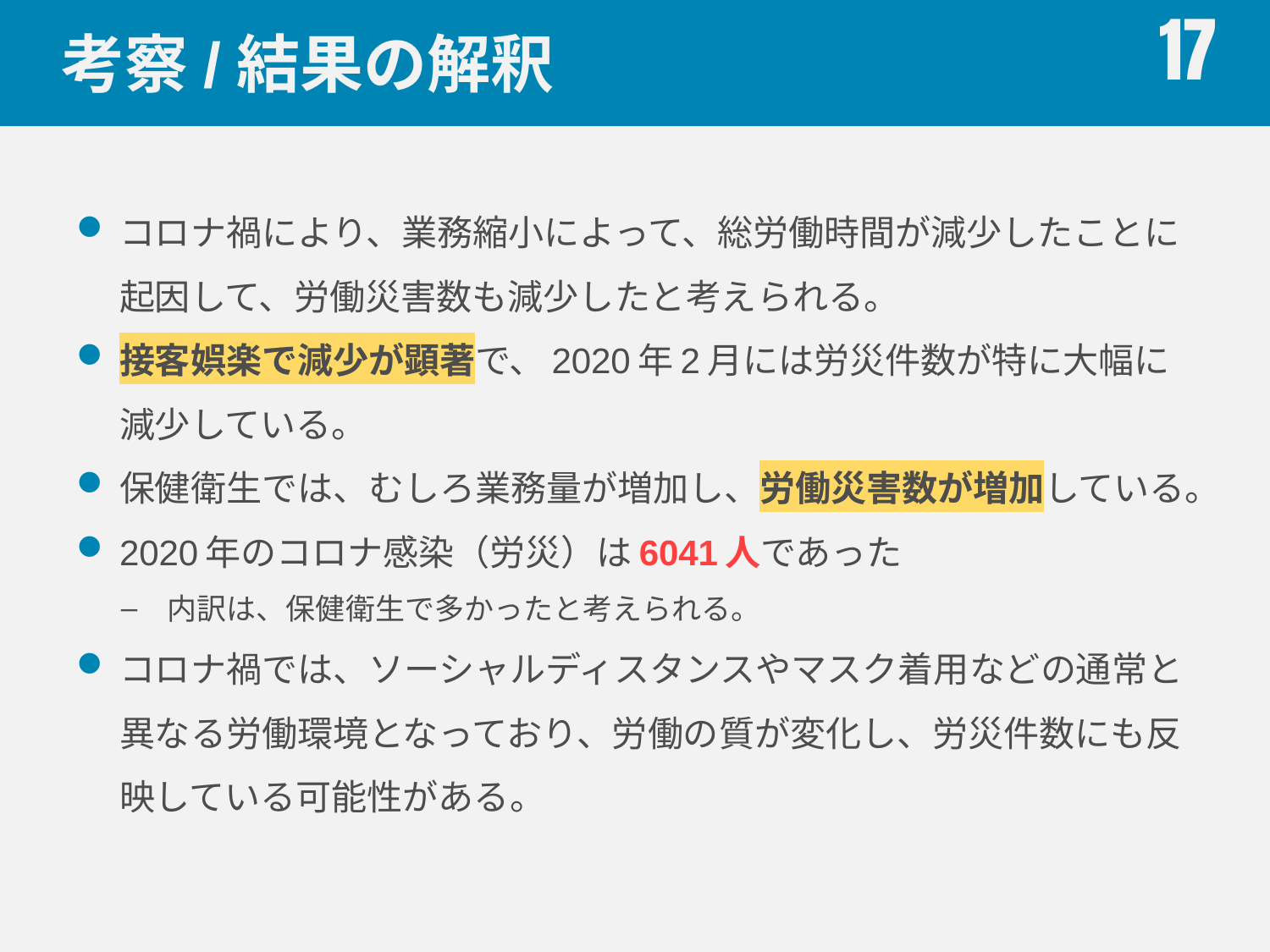

# 考察/結果の解釈
 17
コロナ禍により、業務縮小によって、総労働時間が減少したことに起因して、労働災害数も減少したと考えられる。
接客娯楽で減少が顕著で、2020年2月には労災件数が特に大幅に減少している。
保健衛生では、むしろ業務量が増加し、労働災害数が増加している。
2020年のコロナ感染（労災）は6041人であった
内訳は、保健衛生で多かったと考えられる。
コロナ禍では、ソーシャルディスタンスやマスク着用などの通常と異なる労働環境となっており、労働の質が変化し、労災件数にも反映している可能性がある。